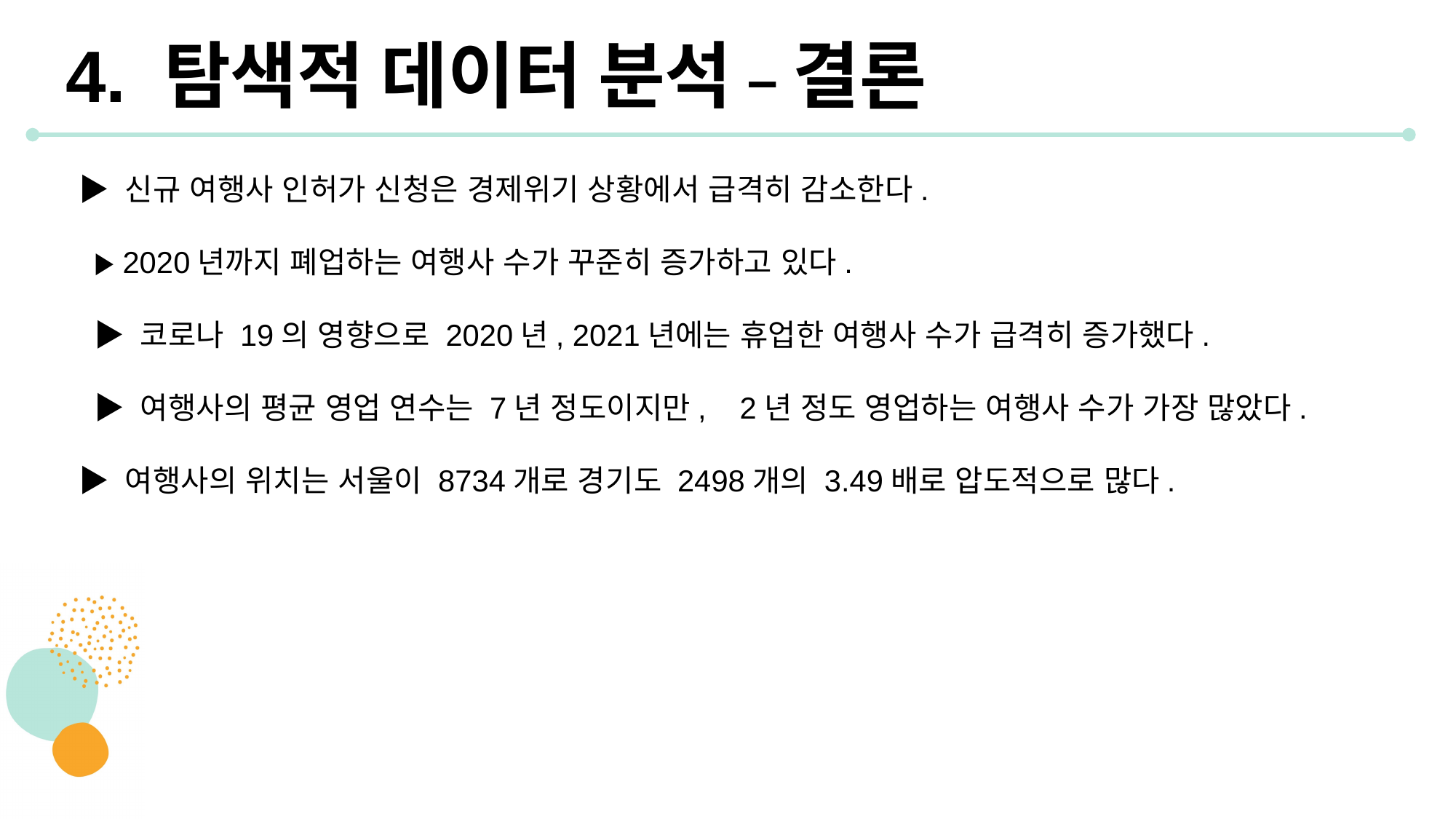

4. 탐색적 데이터 분석 – 결론
▶ 신규 여행사 인허가 신청은 경제위기 상황에서 급격히 감소한다.

▶ 2020년까지 폐업하는 여행사 수가 꾸준히 증가하고 있다.

▶ 코로나 19의 영향으로 2020년, 2021년에는 휴업한 여행사 수가 급격히 증가했다.

▶ 여행사의 평균 영업 연수는 7년 정도이지만,    2년 정도 영업하는 여행사 수가 가장 많았다.

▶ 여행사의 위치는 서울이 8734개로 경기도 2498개의 3.49배로 압도적으로 많다.